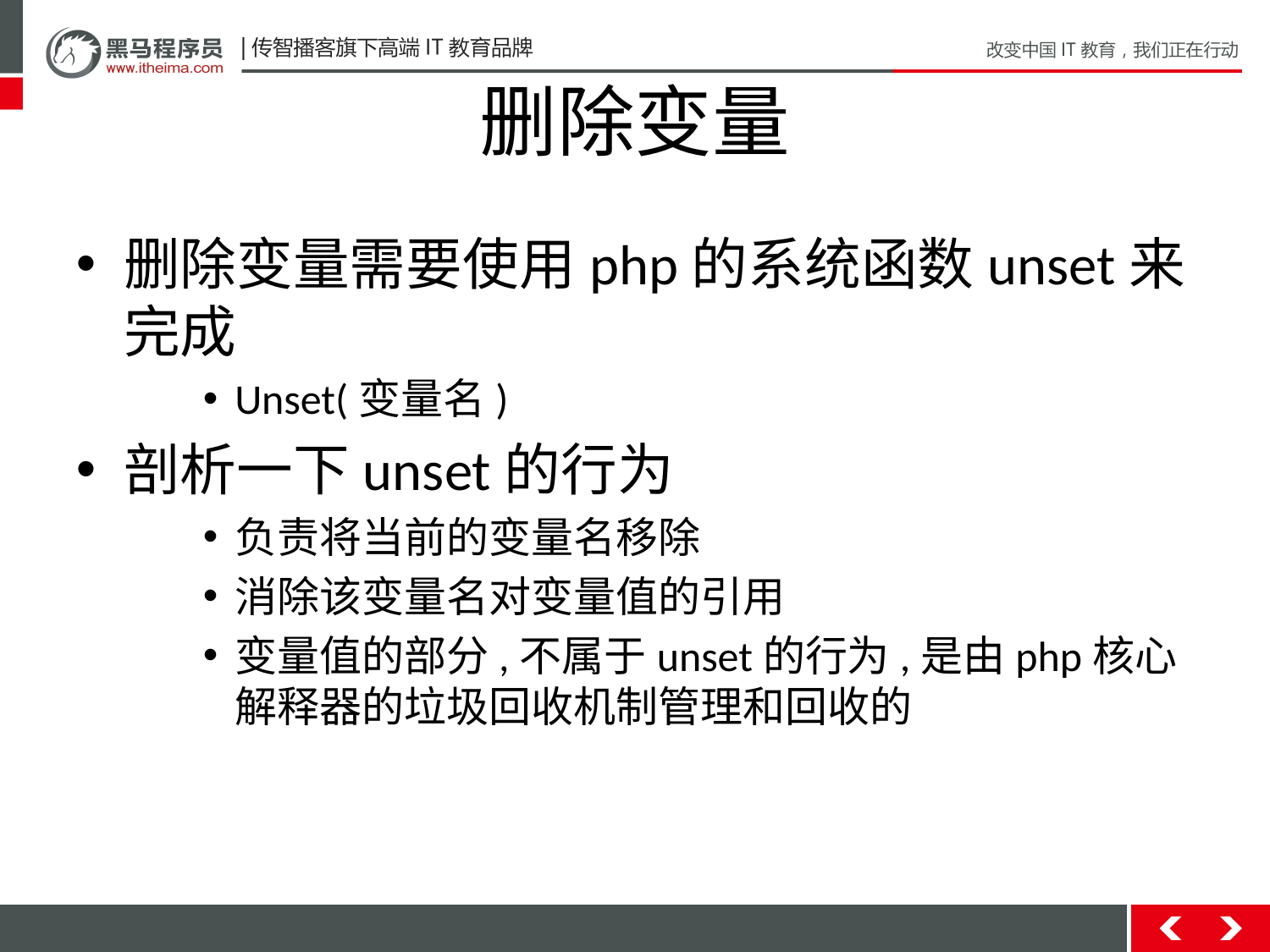

# 删除变量
删除变量需要使用php的系统函数unset来完成
Unset(变量名)
剖析一下unset的行为
负责将当前的变量名移除
消除该变量名对变量值的引用
变量值的部分,不属于unset的行为,是由php核心解释器的垃圾回收机制管理和回收的